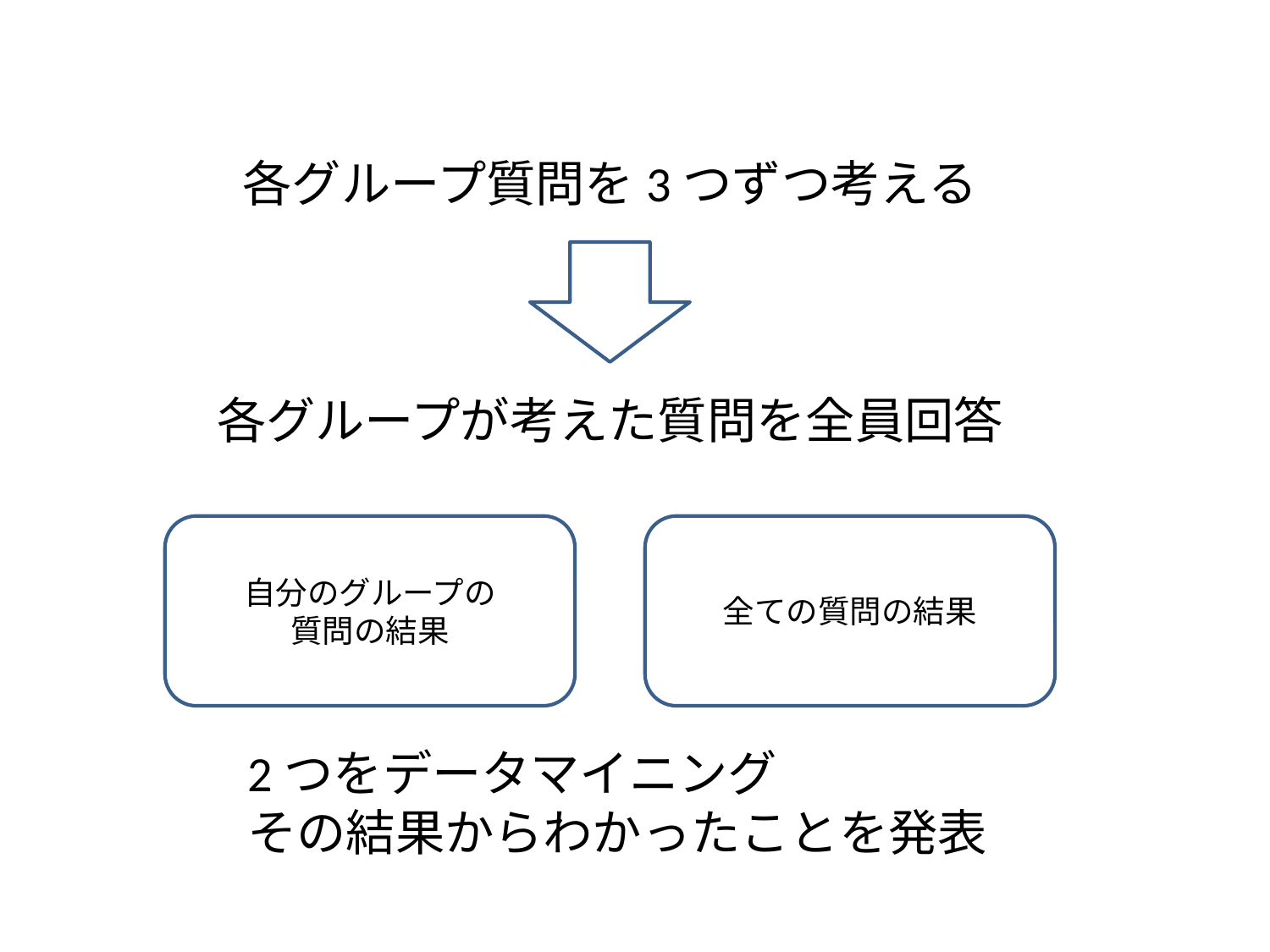

各グループ質問を3つずつ考える

各グループが考えた質問を全員回答

自分のグループの
質問の結果
全ての質問の結果
2つをデータマイニング
その結果からわかったことを発表